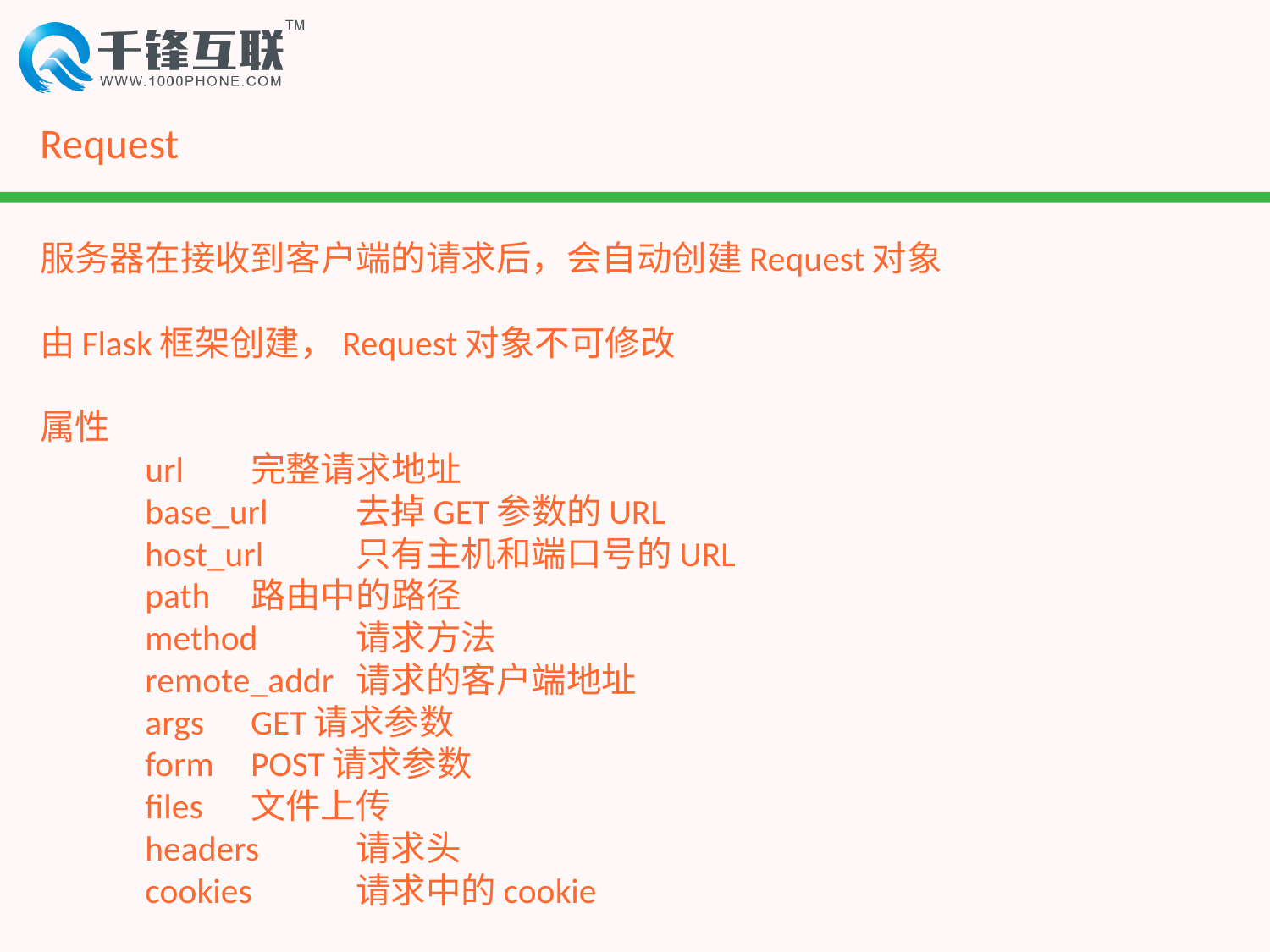

# Request
服务器在接收到客户端的请求后，会自动创建Request对象

由Flask框架创建，Request对象不可修改

属性
	url		完整请求地址
	base_url	去掉GET参数的URL
	host_url	只有主机和端口号的URL
	path		路由中的路径
	method		请求方法
	remote_addr	请求的客户端地址
	args		GET请求参数
	form		POST请求参数
	files		文件上传
	headers		请求头
	cookies		请求中的cookie